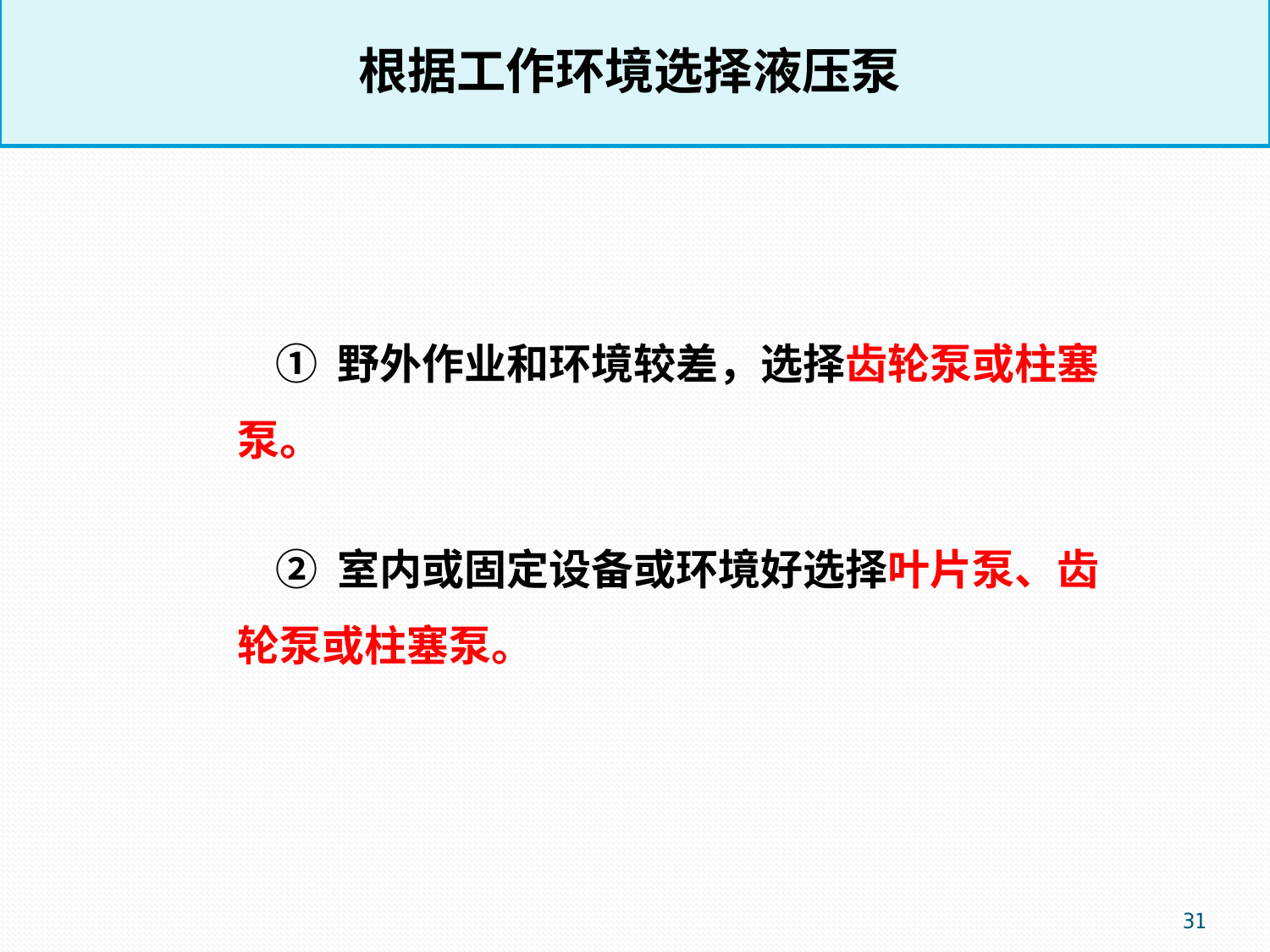

根据工作环境选择液压泵
    ① 野外作业和环境较差，选择齿轮泵或柱塞泵。
    ② 室内或固定设备或环境好选择叶片泵、齿轮泵或柱塞泵。
31